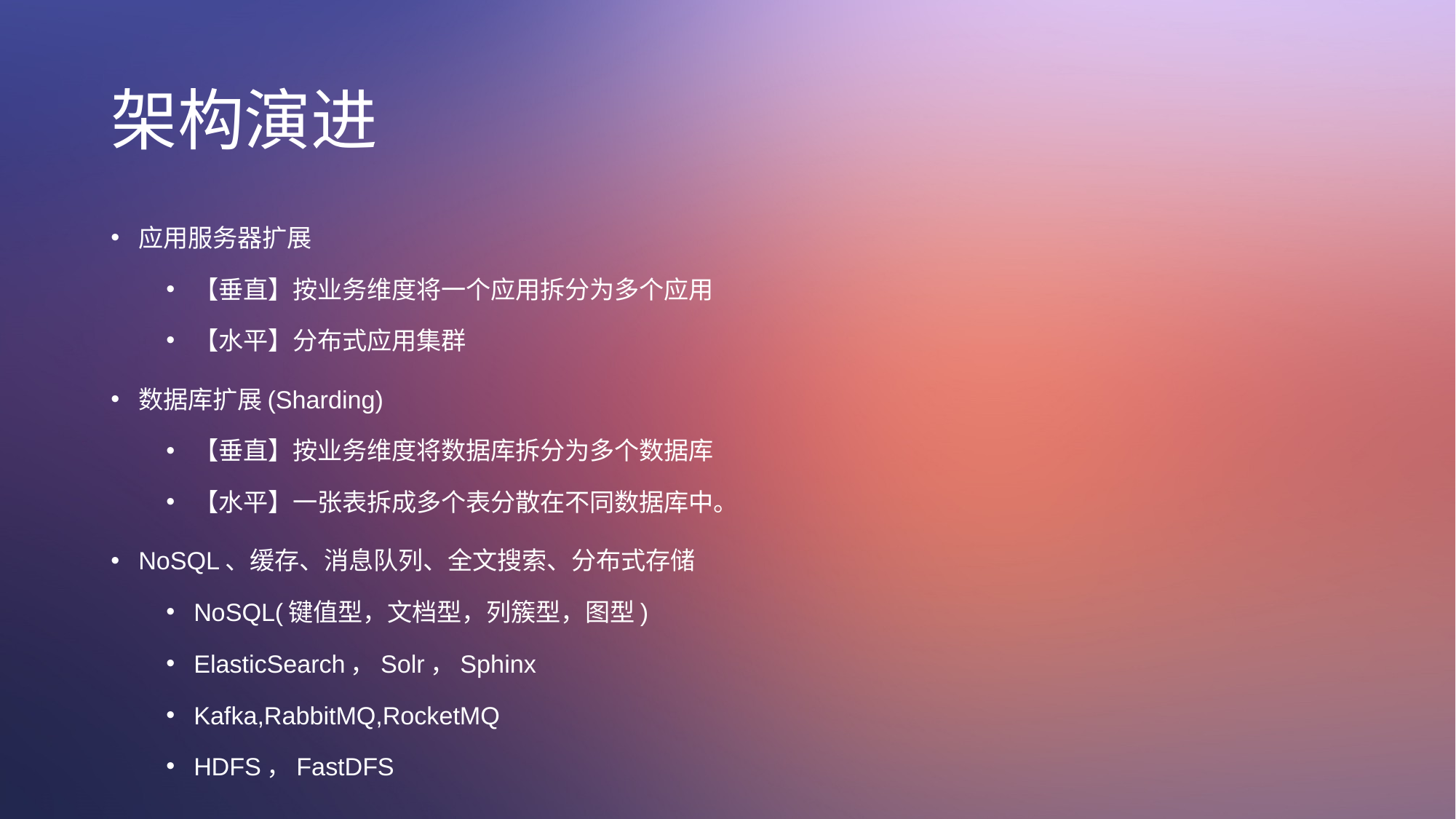

# 架构演进
应用服务器扩展
【垂直】按业务维度将一个应用拆分为多个应用
【水平】分布式应用集群
数据库扩展(Sharding)
【垂直】按业务维度将数据库拆分为多个数据库
【水平】一张表拆成多个表分散在不同数据库中。
NoSQL、缓存、消息队列、全文搜索、分布式存储
NoSQL(键值型，文档型，列簇型，图型)
ElasticSearch，Solr，Sphinx
Kafka,RabbitMQ,RocketMQ
HDFS，FastDFS